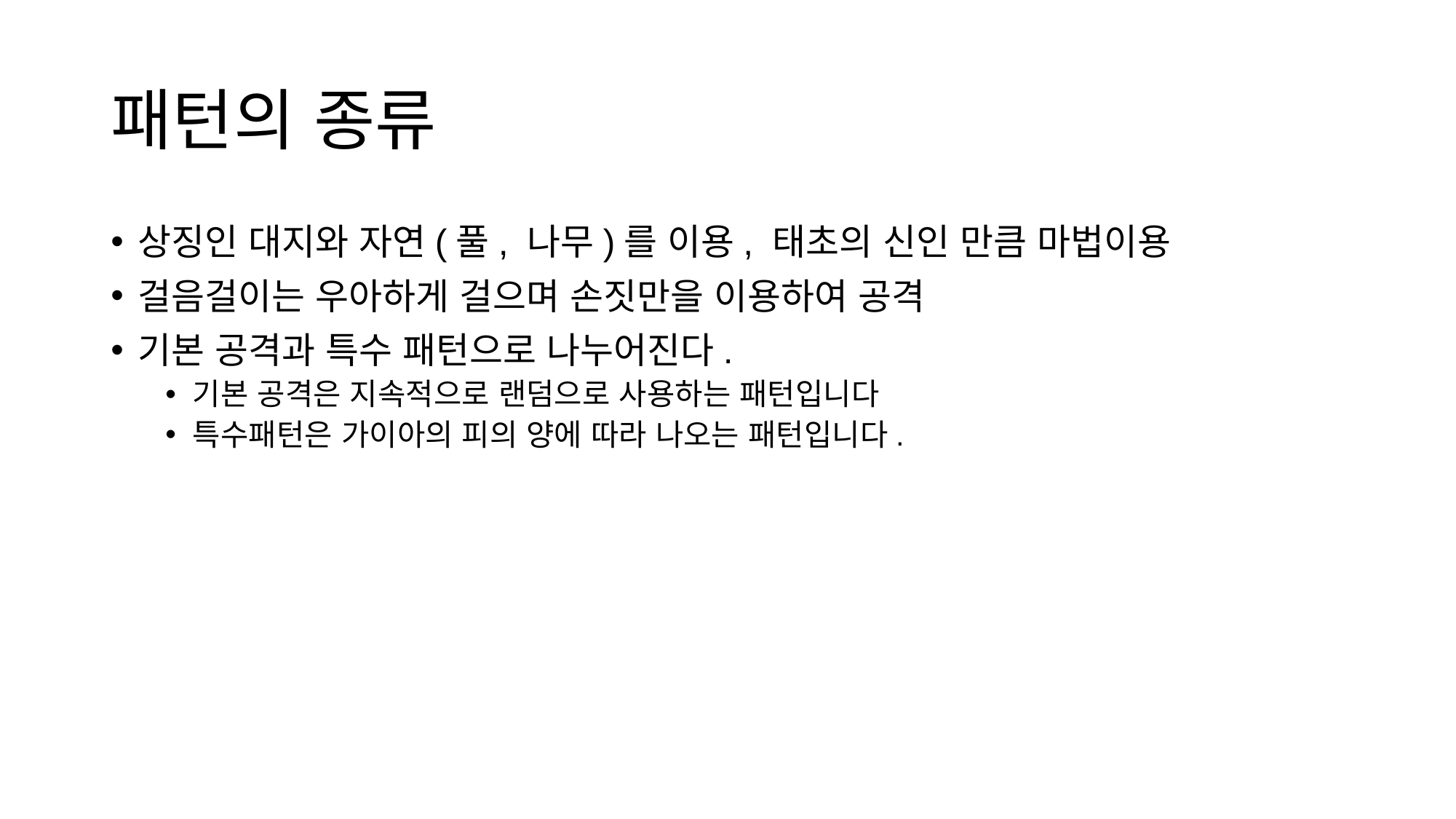

# 패턴의 종류
상징인 대지와 자연(풀, 나무)를 이용, 태초의 신인 만큼 마법이용
걸음걸이는 우아하게 걸으며 손짓만을 이용하여 공격
기본 공격과 특수 패턴으로 나누어진다.
기본 공격은 지속적으로 랜덤으로 사용하는 패턴입니다
특수패턴은 가이아의 피의 양에 따라 나오는 패턴입니다.